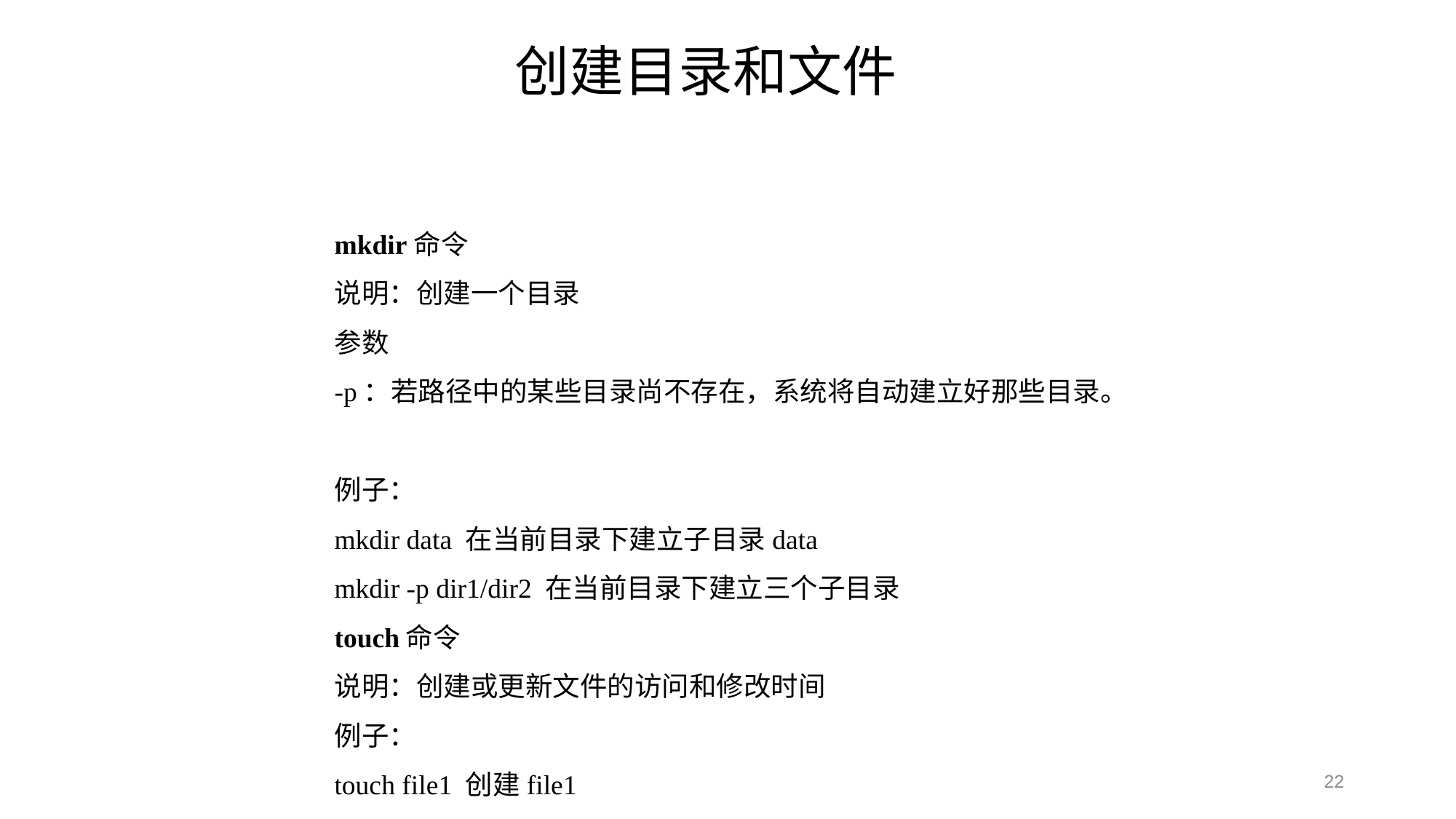

创建目录和文件

mkdir命令
说明：创建一个目录
参数
-p：若路径中的某些目录尚不存在，系统将自动建立好那些目录。
例子：
mkdir data 在当前目录下建立子目录data
mkdir -p dir1/dir2 在当前目录下建立三个子目录
touch命令
说明：创建或更新文件的访问和修改时间
例子：
touch file1 创建file1
22